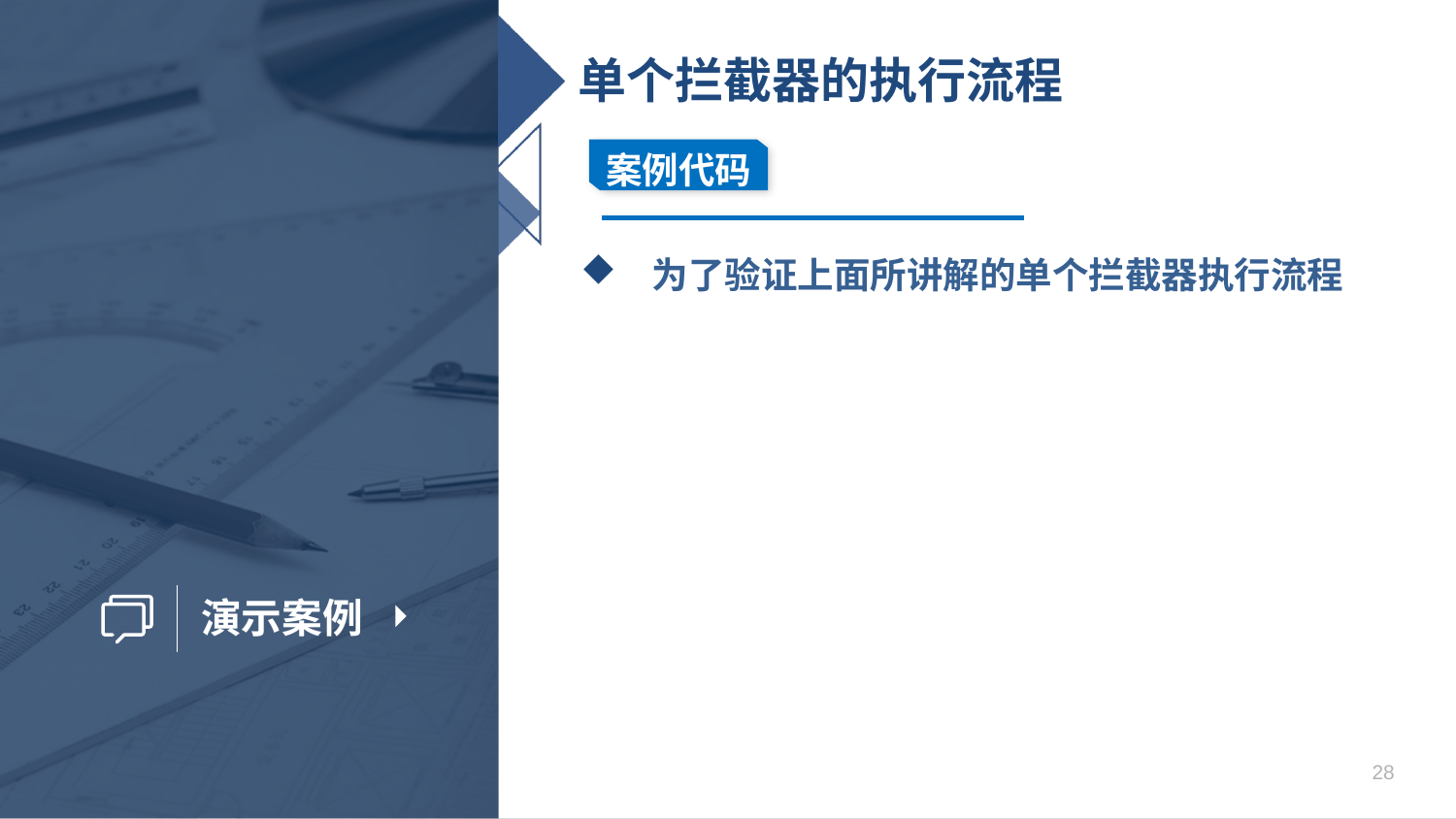

# 单个拦截器的执行流程
案例代码
 为了验证上面所讲解的单个拦截器执行流程
28